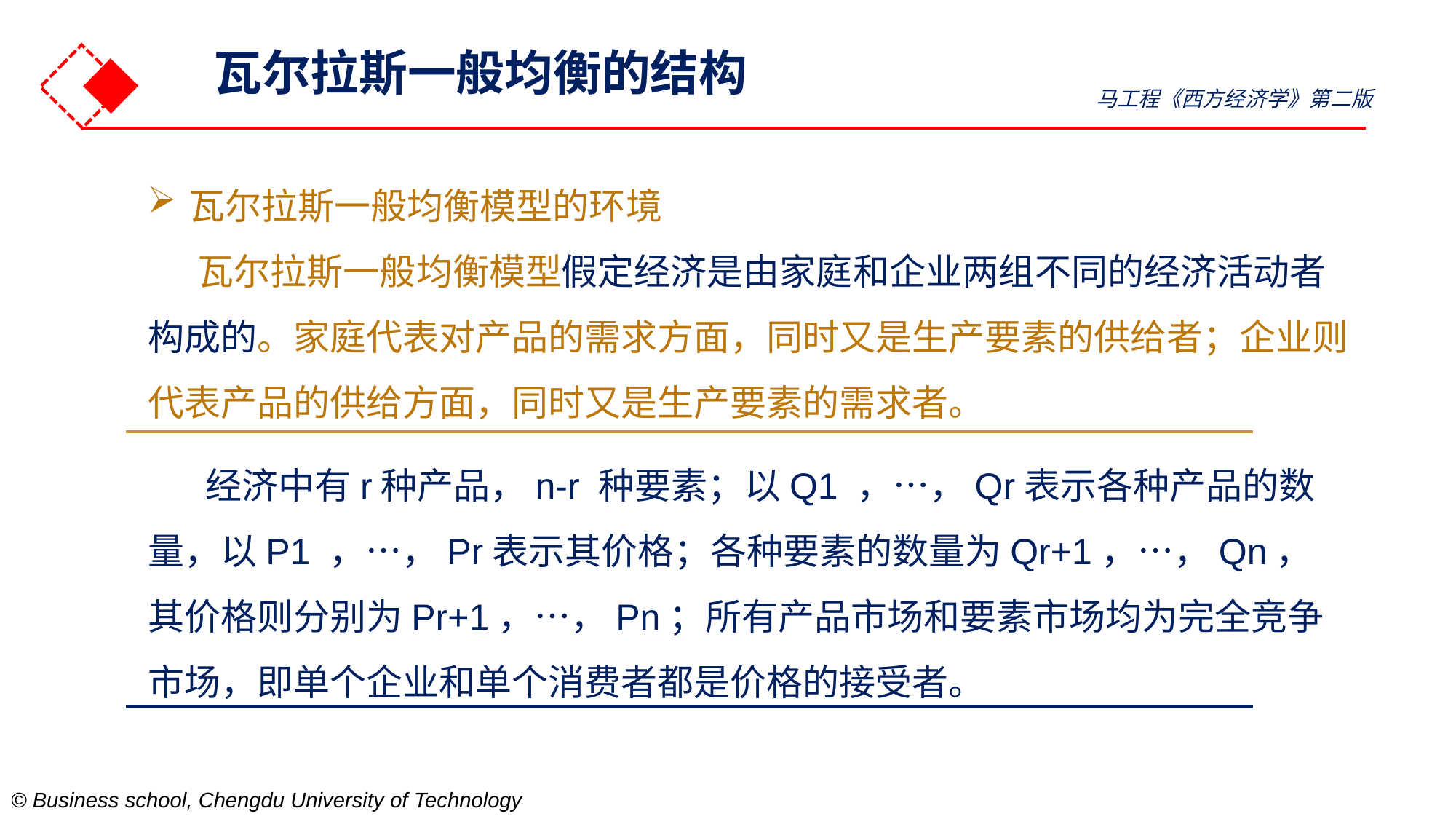

瓦尔拉斯一般均衡的结构

马工程《西方经济学》第二版

瓦尔拉斯一般均衡模型的环境
     瓦尔拉斯一般均衡模型假定经济是由家庭和企业两组不同的经济活动者构成的。家庭代表对产品的需求方面，同时又是生产要素的供给者；企业则代表产品的供给方面，同时又是生产要素的需求者。
      经济中有r种产品，n-r 种要素；以Q1 ，…，Qr表示各种产品的数量，以P1 ，…，Pr表示其价格；各种要素的数量为Qr+1，…，Qn，其价格则分别为Pr+1，…，Pn；所有产品市场和要素市场均为完全竞争市场，即单个企业和单个消费者都是价格的接受者。